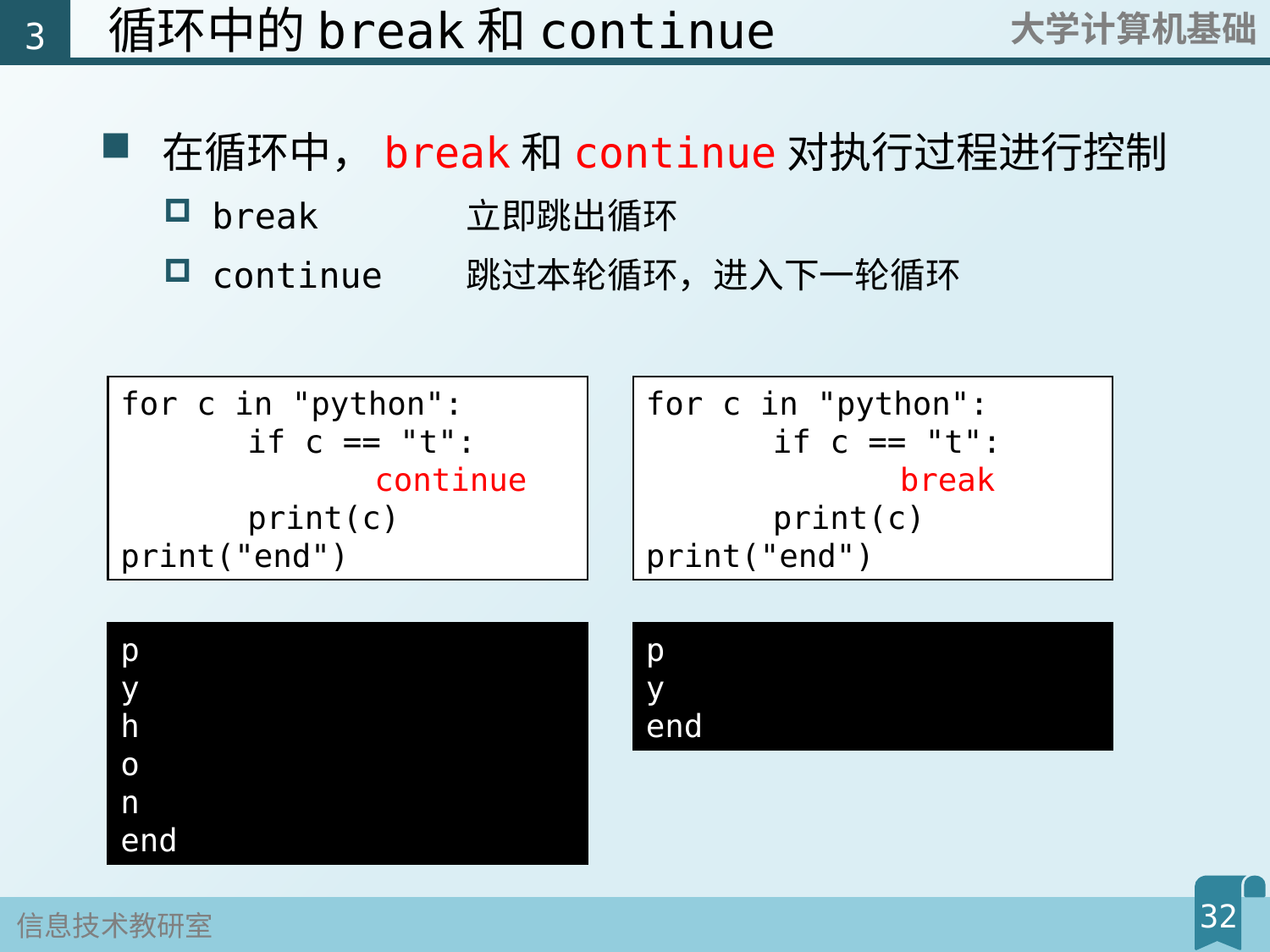

3
# 循环中的break和continue
在循环中，break和continue对执行过程进行控制
break		立即跳出循环
continue	跳过本轮循环，进入下一轮循环
for c in "python":
	if c == "t":
		continue
	print(c)
print("end")
for c in "python":
	if c == "t":
		break
	print(c)
print("end")
p
y
h
o
n
end
p
y
end
32